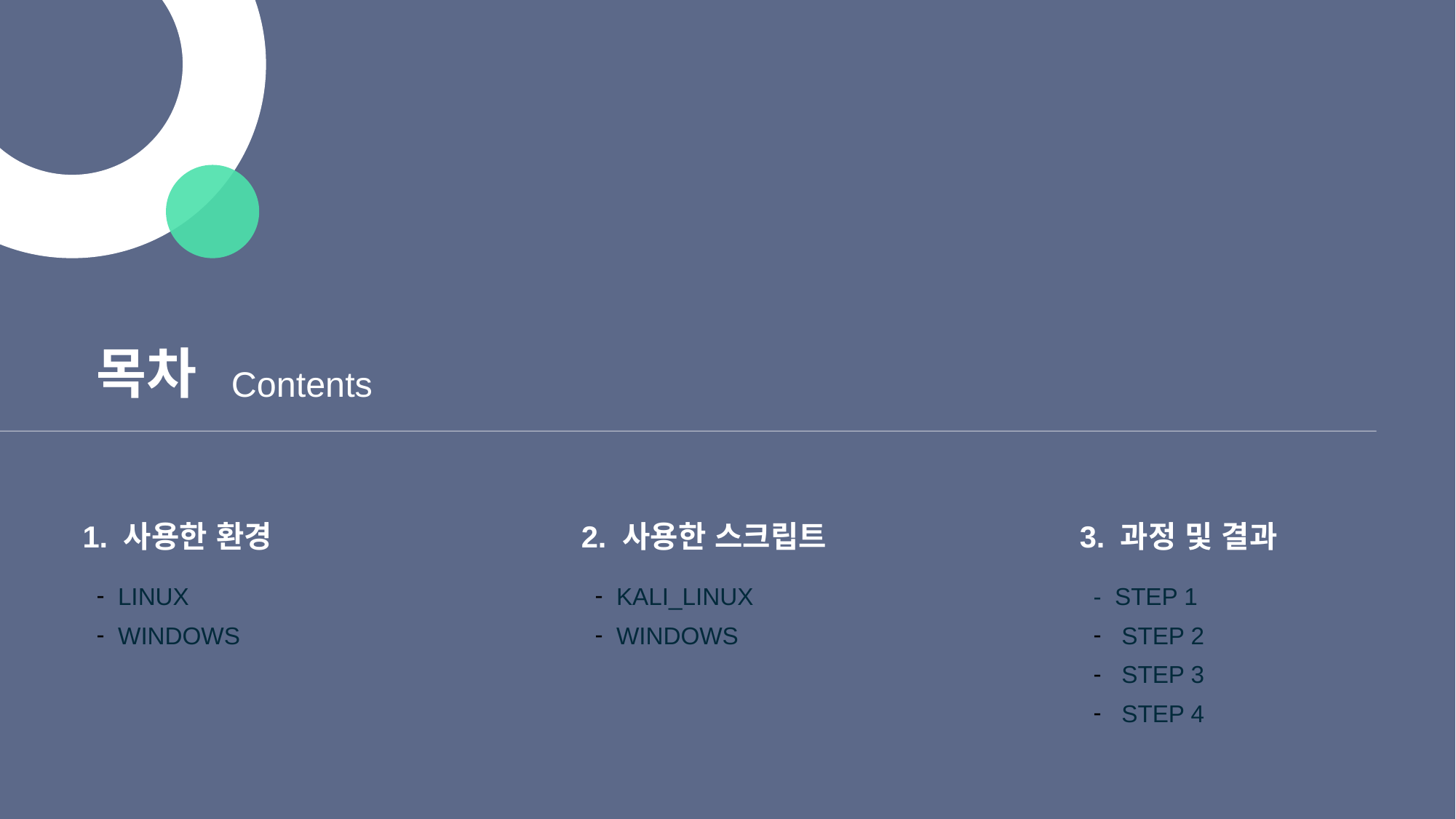

목차
Contents
1. 사용한 환경
2. 사용한 스크립트
3. 과정 및 결과
LINUX
WINDOWS
KALI_LINUX
WINDOWS
-  STEP 1
 STEP 2
 STEP 3
 STEP 4